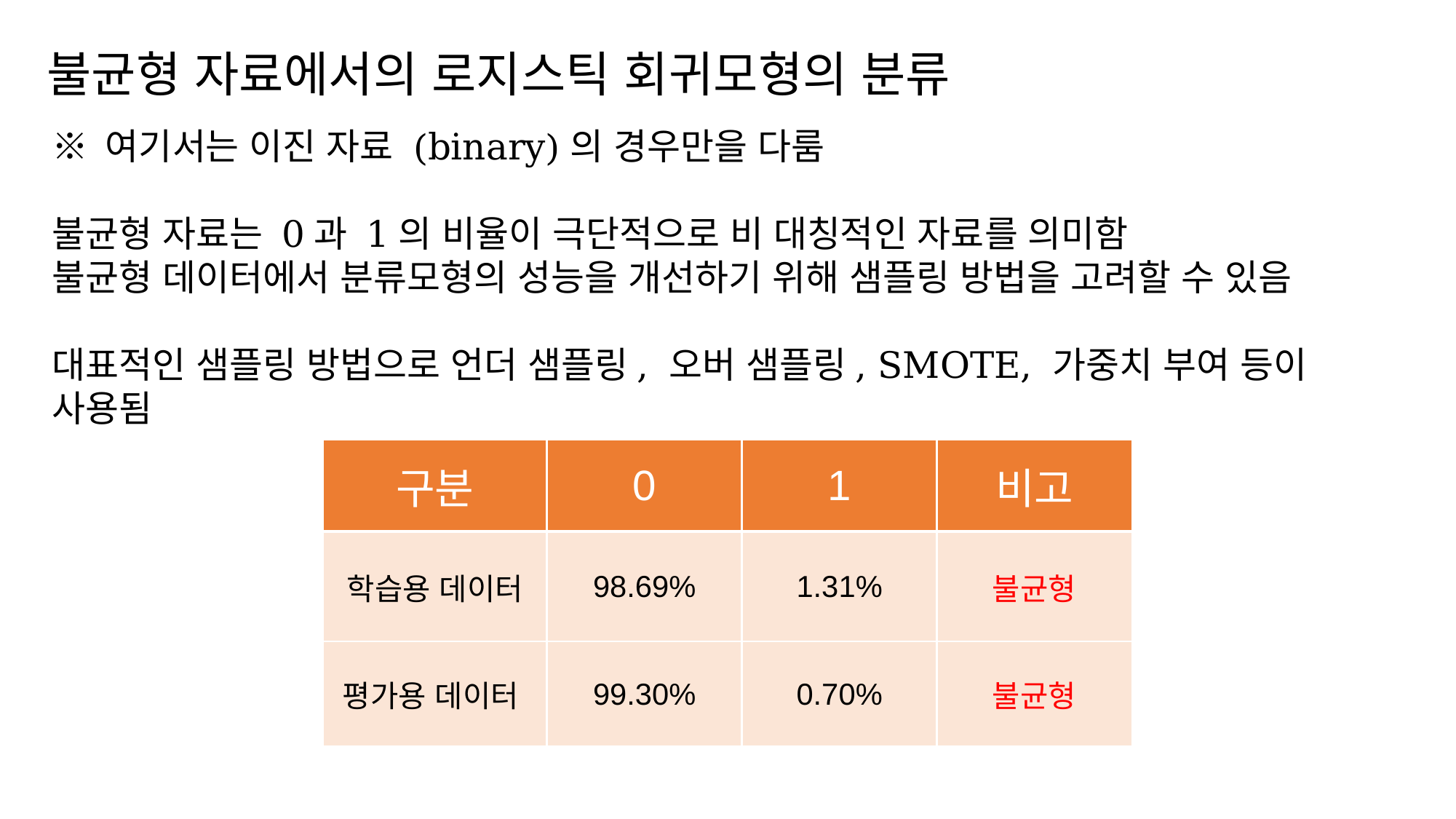

불균형 자료에서의 로지스틱 회귀모형의 분류
※ 여기서는 이진 자료 (binary)의 경우만을 다룸

불균형 자료는 0과 1의 비율이 극단적으로 비 대칭적인 자료를 의미함
불균형 데이터에서 분류모형의 성능을 개선하기 위해 샘플링 방법을 고려할 수 있음

대표적인 샘플링 방법으로 언더 샘플링, 오버 샘플링, SMOTE, 가중치 부여 등이 사용됨
| 구분 | 0 | 1 | 비고 |
| --- | --- | --- | --- |
| 학습용 데이터 | 98.69% | 1.31% | 불균형 |
| 평가용 데이터 | 99.30% | 0.70% | 불균형 |